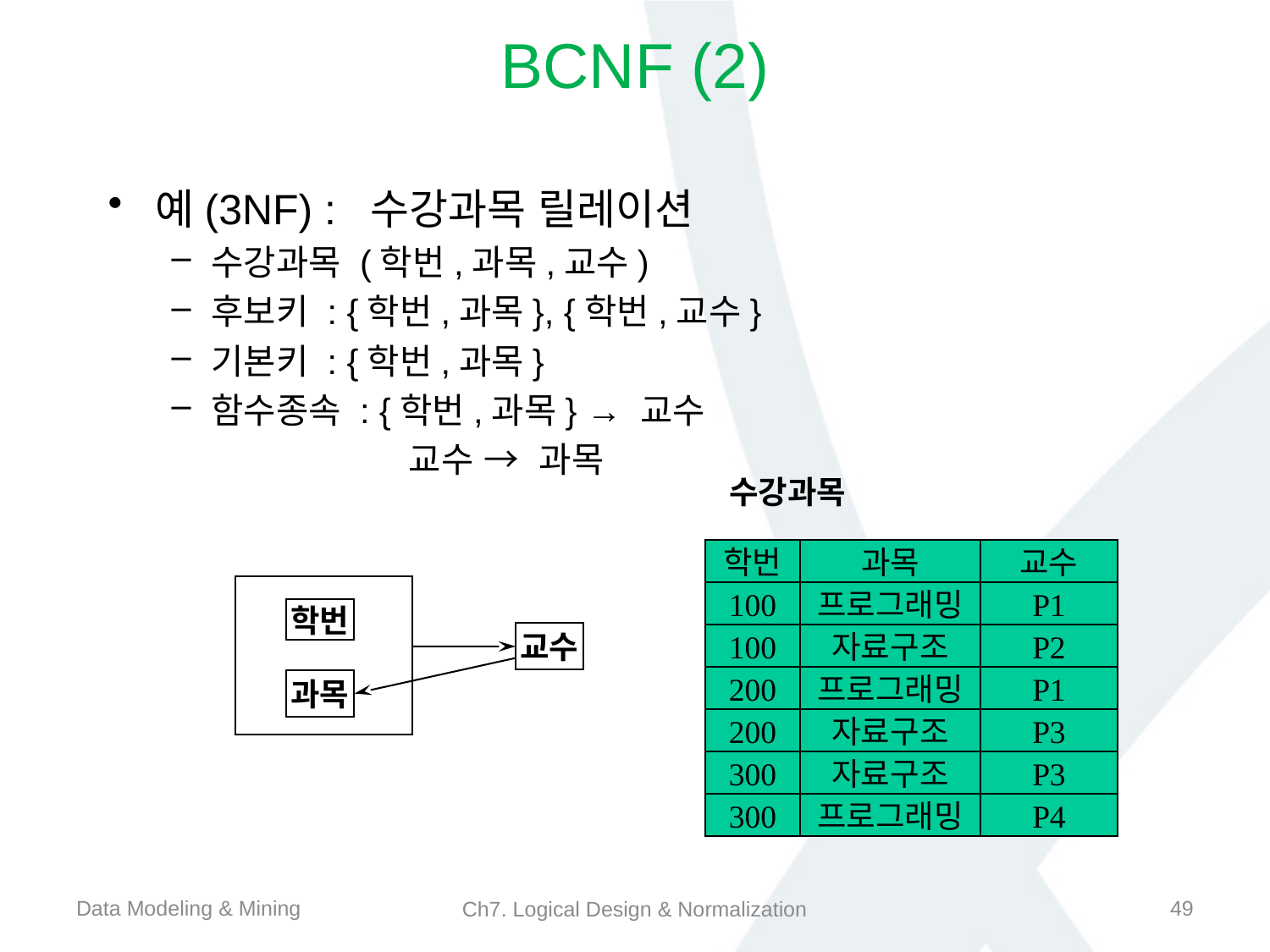

# BCNF (2)
예(3NF) :  수강과목 릴레이션
수강과목 (학번,과목,교수)
후보키 : {학번,과목}, {학번,교수}
기본키 : {학번,과목}
함수종속 : {학번,과목} → 교수
                       교수 →  과목

수강과목
학번
과목
교수
100
프로그래밍
P1
100
자료구조
P2
200
프로그래밍
P1
200
자료구조
P3
300
자료구조
P3
300
프로그래밍
P4

학번
교수

과목
Data Modeling & Mining
49
Ch7. Logical Design & Normalization